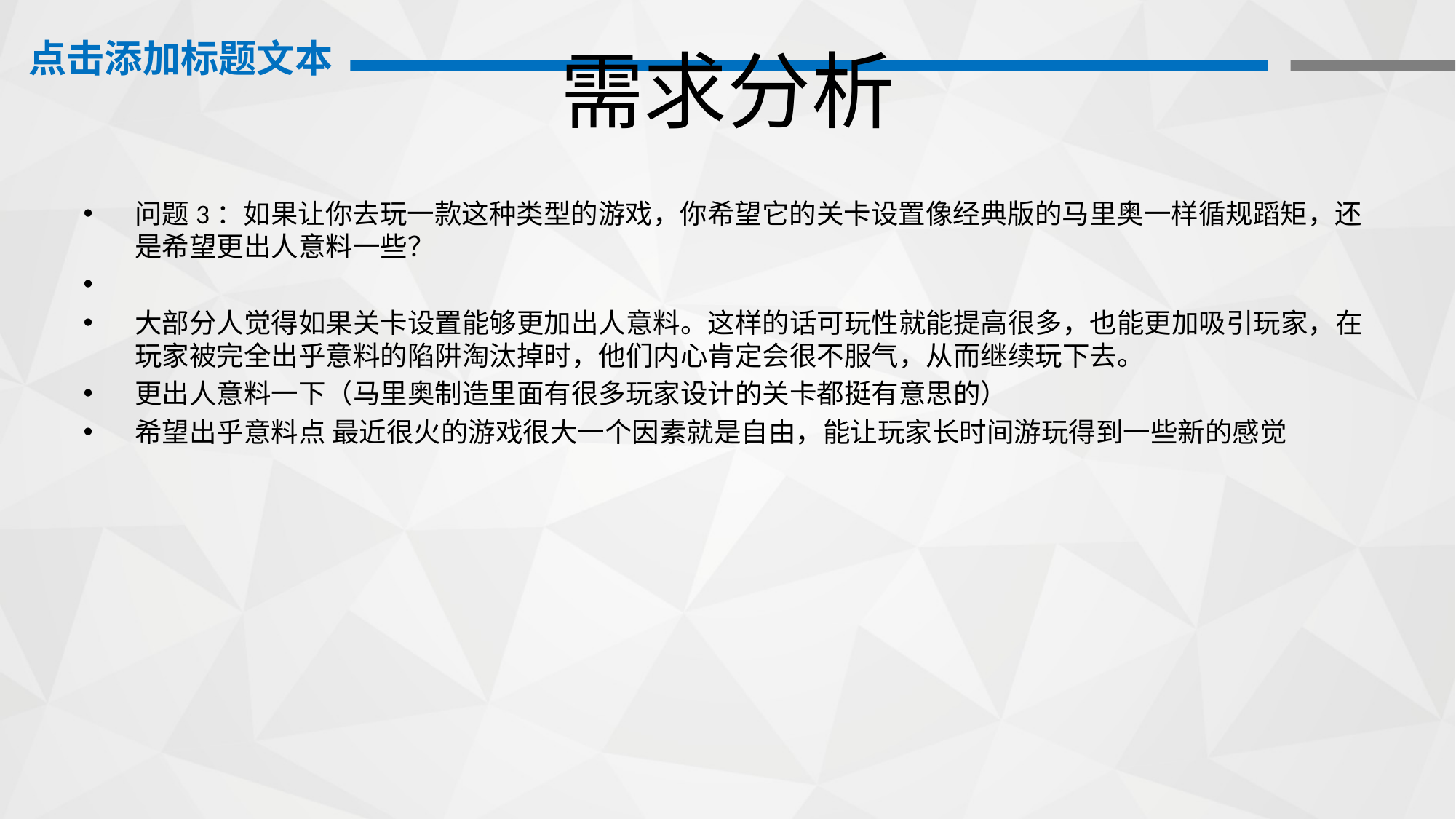

# 需求分析
问题3：如果让你去玩一款这种类型的游戏，你希望它的关卡设置像经典版的马里奥一样循规蹈矩，还是希望更出人意料一些？

大部分人觉得如果关卡设置能够更加出人意料。这样的话可玩性就能提高很多，也能更加吸引玩家，在玩家被完全出乎意料的陷阱淘汰掉时，他们内心肯定会很不服气，从而继续玩下去。
更出人意料一下（马里奥制造里面有很多玩家设计的关卡都挺有意思的）
希望出乎意料点 最近很火的游戏很大一个因素就是自由，能让玩家长时间游玩得到一些新的感觉